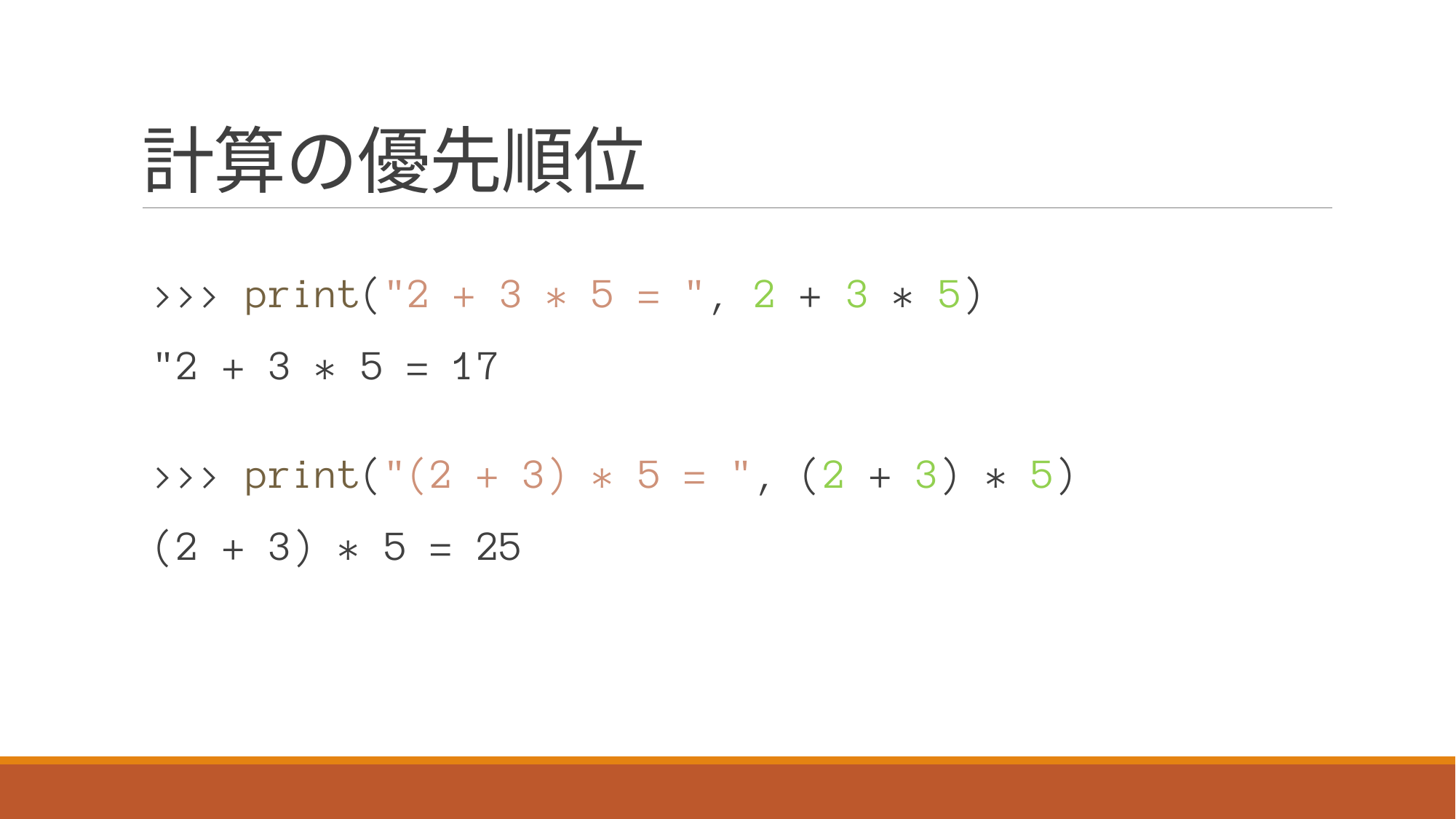

# 計算の優先順位

 >>> print("2 + 3 * 5 = ", 2 + 3 * 5)
 "2 + 3 * 5 = 17

 >>> print("(2 + 3) * 5 = ", (2 + 3) * 5)
 (2 + 3) * 5 = 25